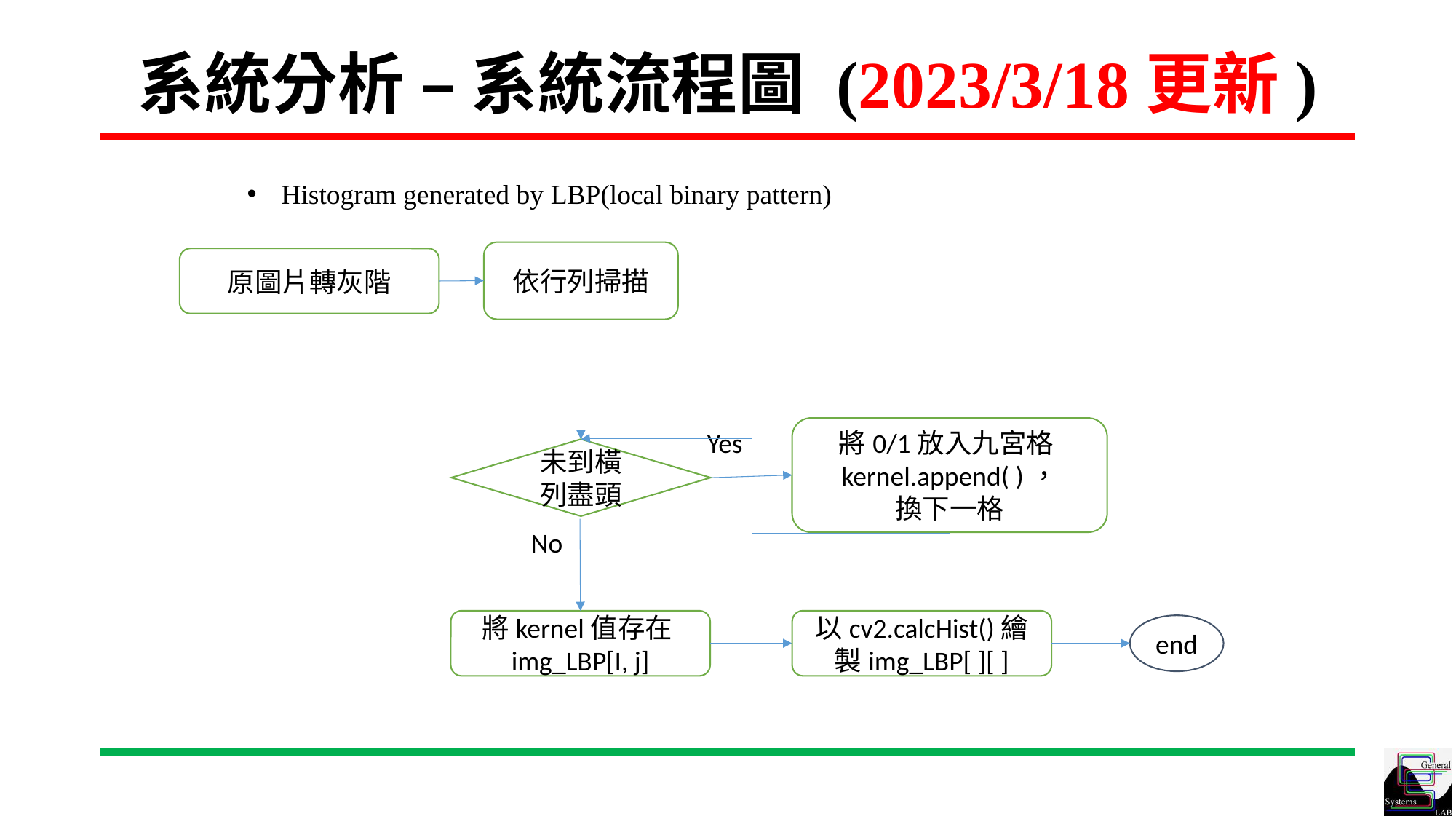

# 系統分析 – 系統流程圖 (2023/3/18更新)
Histogram generated by LBP(local binary pattern)
依行列掃描
原圖片轉灰階
Yes
將0/1放入九宮格kernel.append( )，
換下一格
未到橫列盡頭
No
將kernel值存在img_LBP[I, j]
以cv2.calcHist()繪製img_LBP[ ][ ]
end